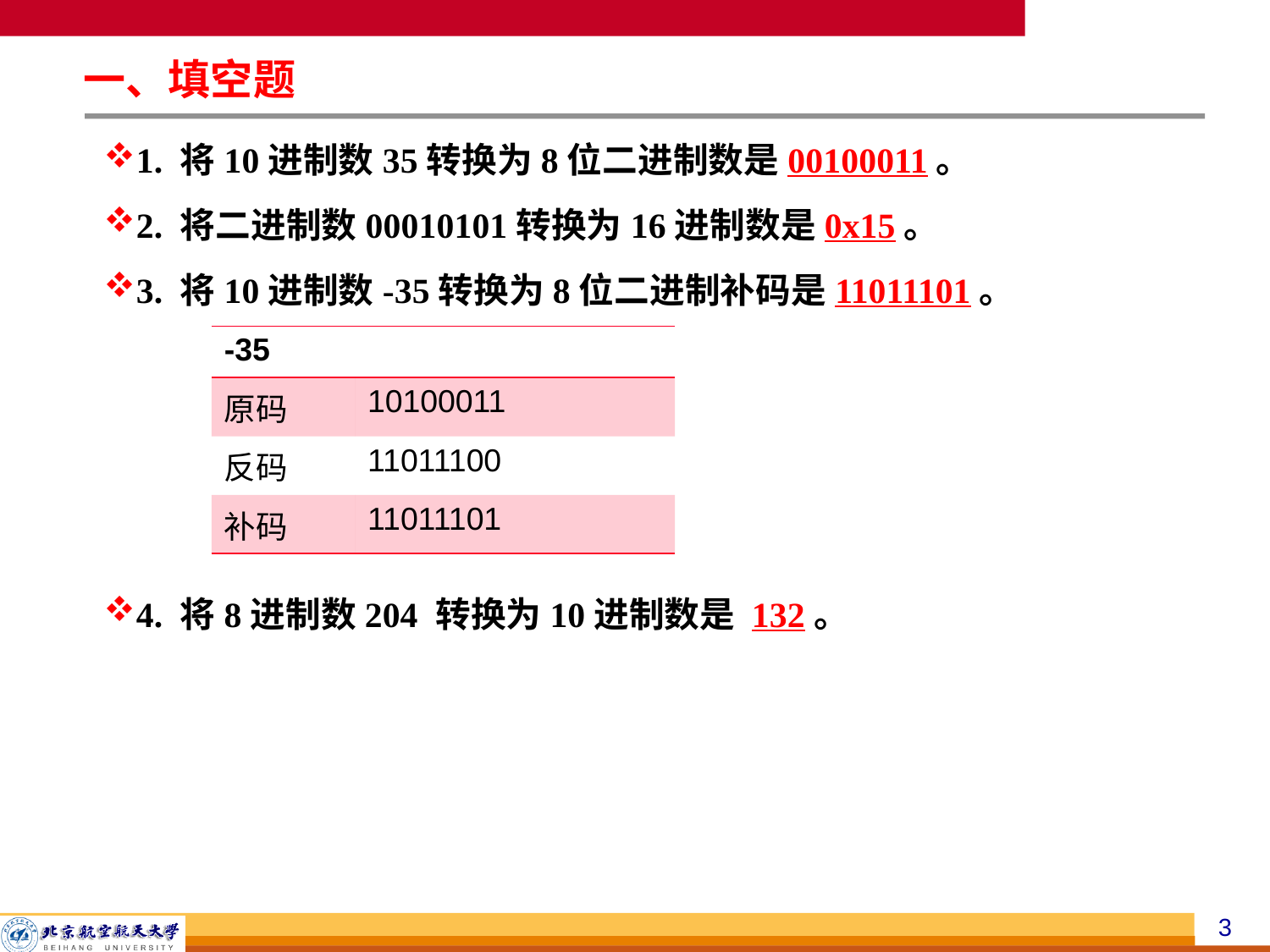

一、填空题

1. 将10进制数35转换为8位二进制数是00100011。
2. 将二进制数00010101转换为16进制数是0x15。
3. 将10进制数-35转换为8位二进制补码是11011101。

4. 将8进制数204 转换为10进制数是 132。

| -35 |  |
| --- | --- |
| 原码 | 10100011 |
| 反码 | 11011100 |
| 补码 | 11011101 |